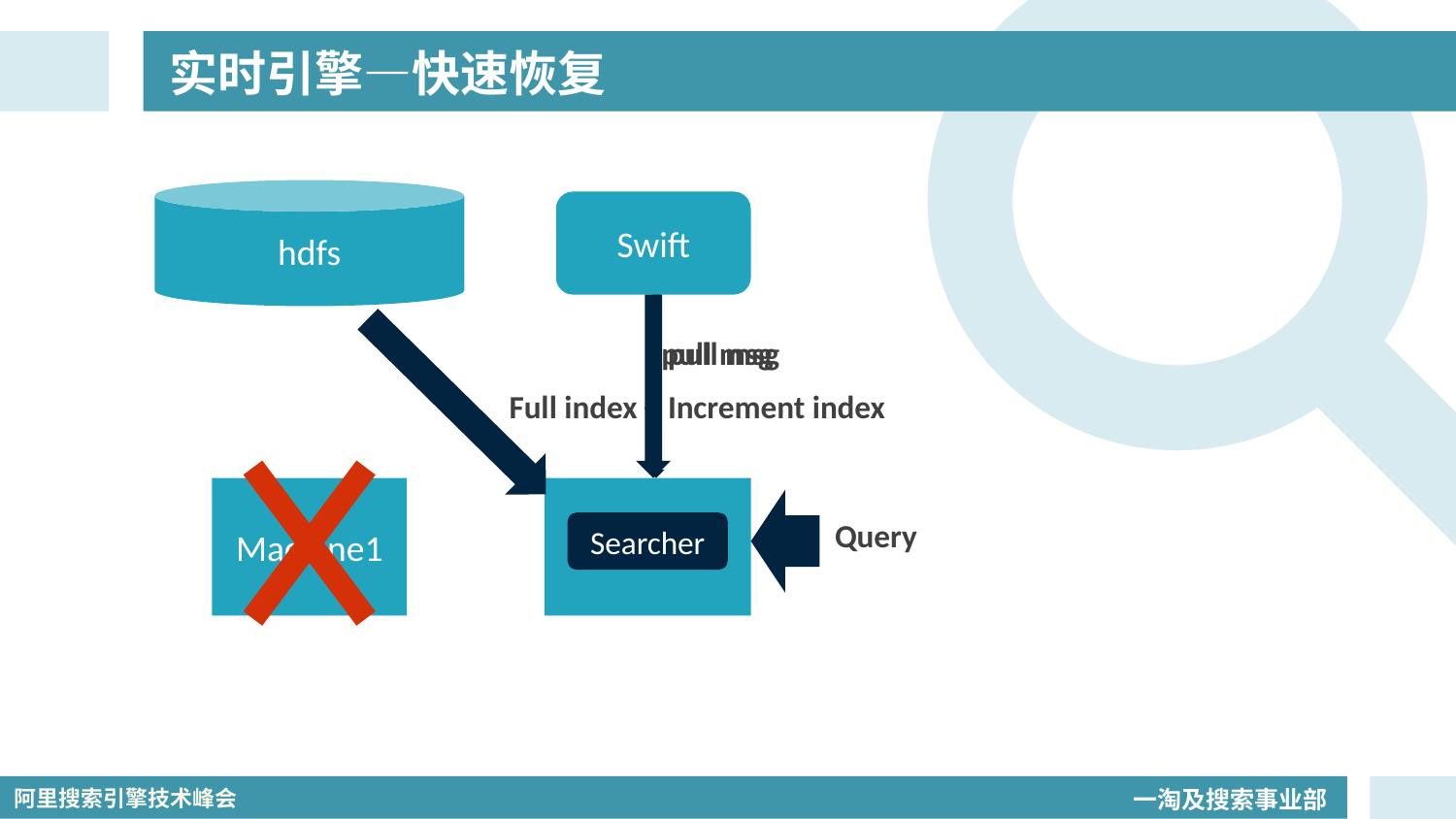

# 实时引擎—快速恢复
hdfs
Swift

pull msg

pull msg
Full index + Increment index

Machine1
Machine2

Query
Searcher